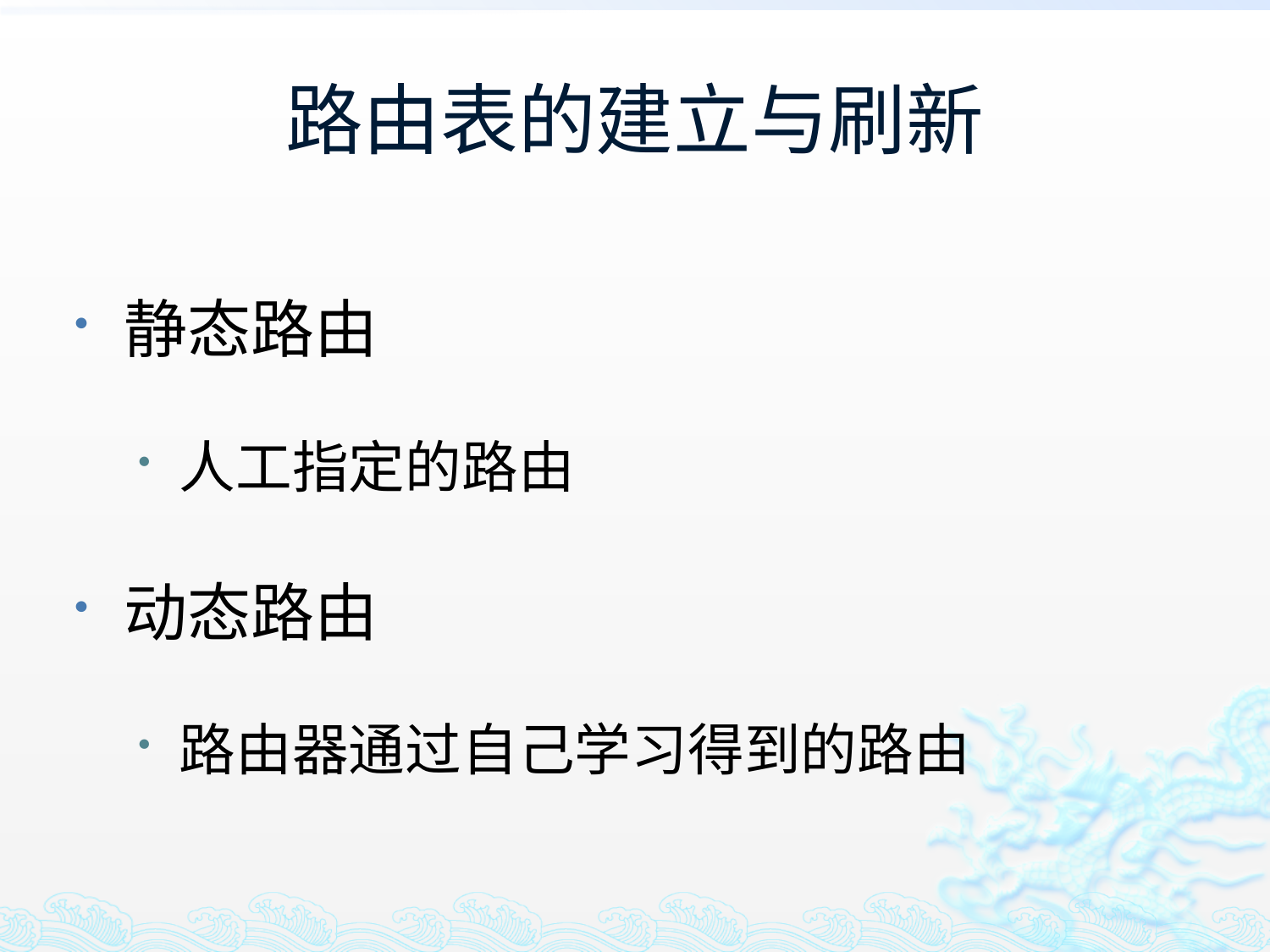

# 路由表的建立与刷新
静态路由
人工指定的路由
动态路由
路由器通过自己学习得到的路由